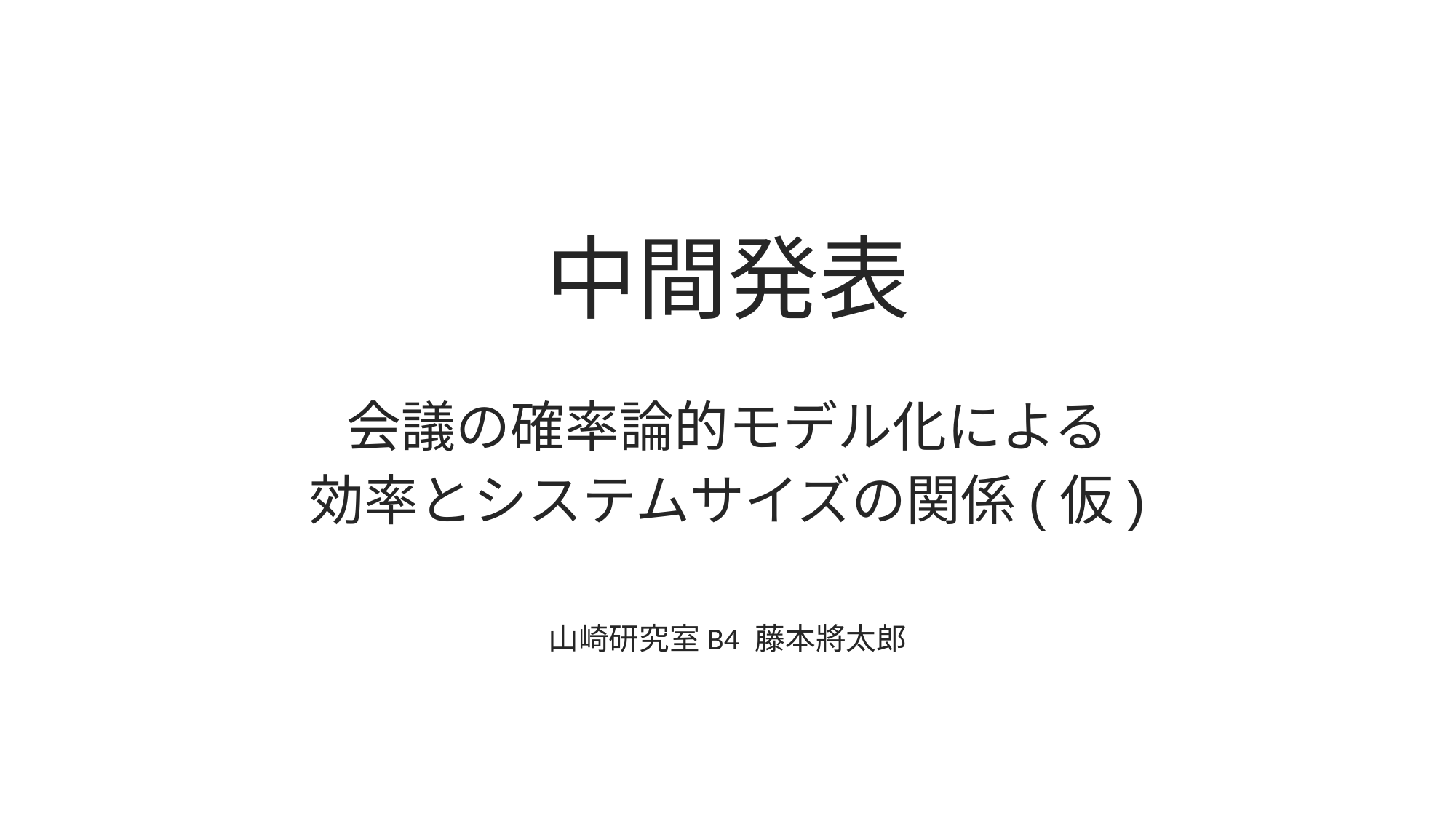

# 中間発表
会議の確率論的モデル化による
効率とシステムサイズの関係(仮)
山崎研究室B4 藤本將太郎